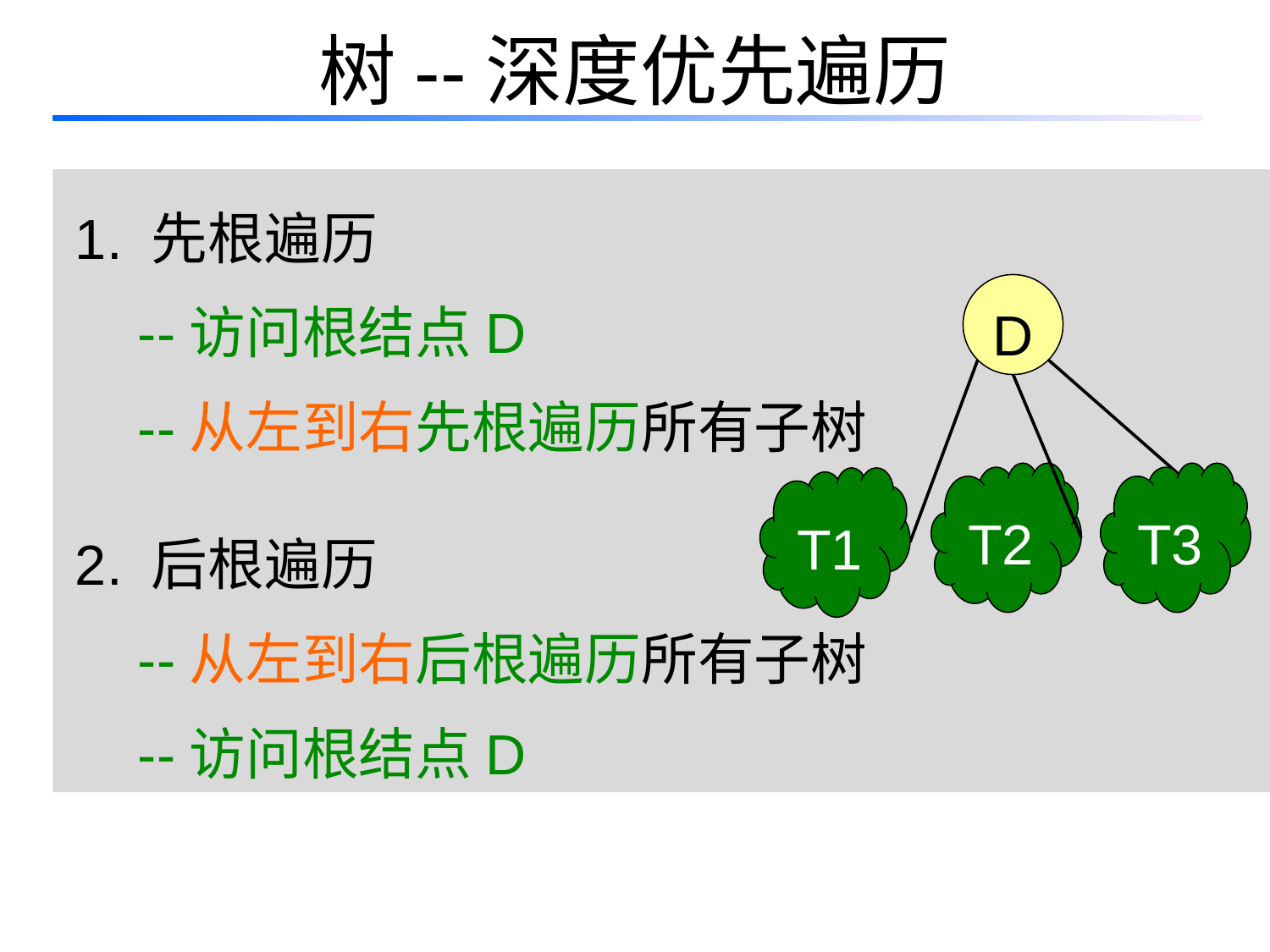

# 树--深度优先遍历

1. 先根遍历
    --访问根结点D
    --从左到右先根遍历所有子树
2. 后根遍历
    --从左到右后根遍历所有子树
    --访问根结点D
D
T2
T3
T1